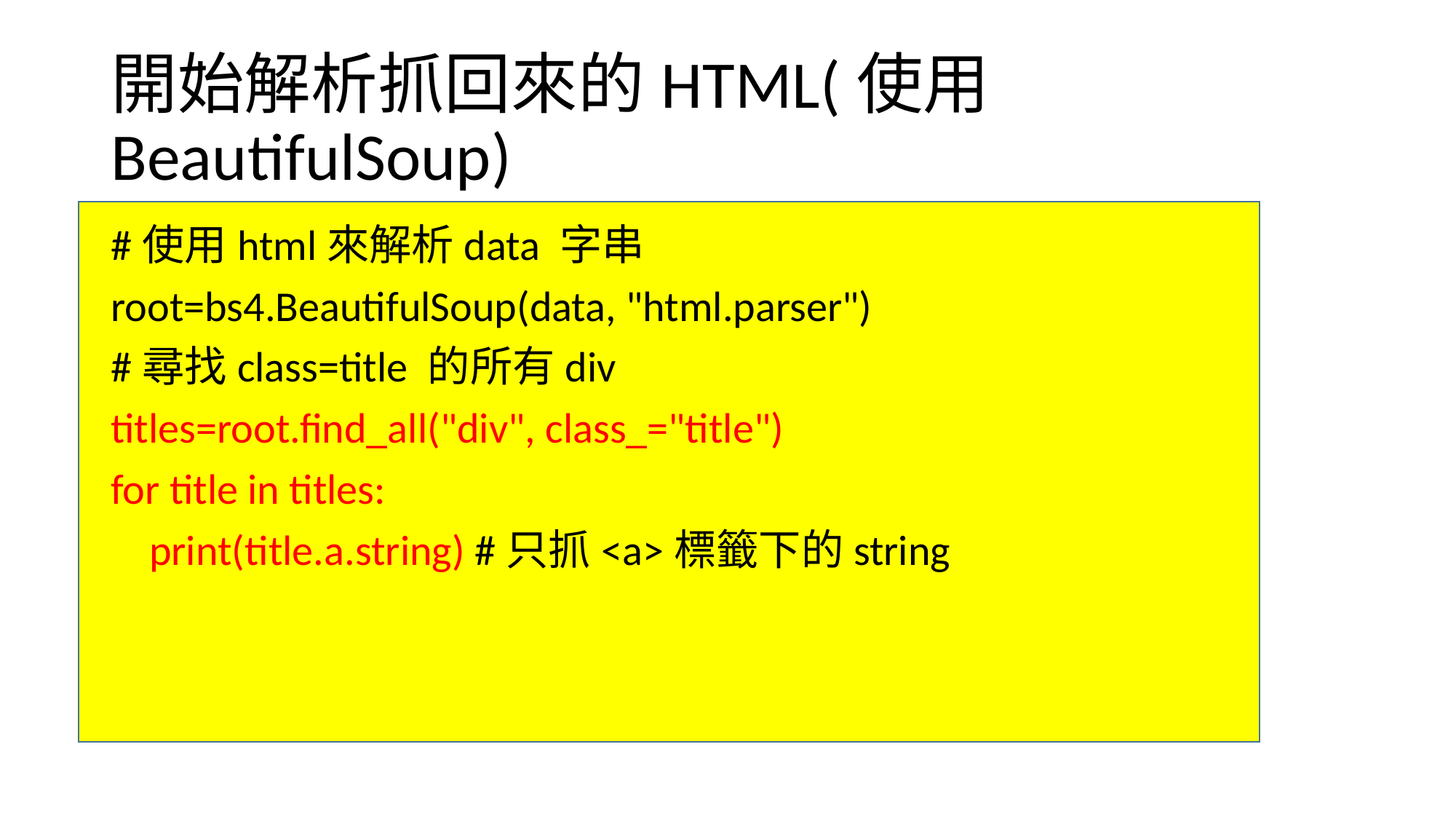

# 開始解析抓回來的HTML(使用BeautifulSoup)

#使用html來解析data 字串
root=bs4.BeautifulSoup(data, "html.parser")
#尋找class=title 的所有div
titles=root.find_all("div", class_="title")
for title in titles:
    print(title.a.string) #只抓<a>標籤下的string